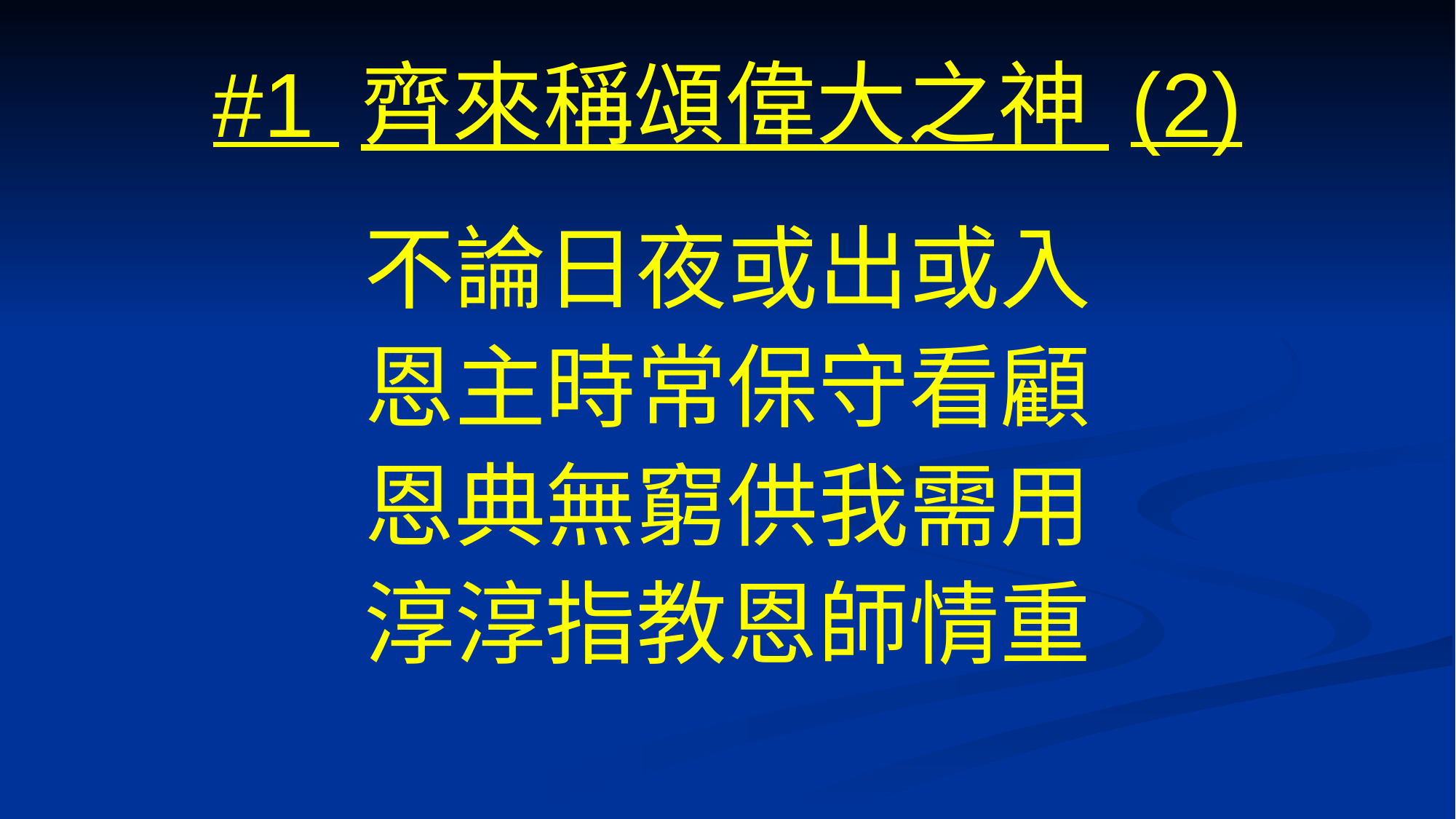

# #1 齊來稱頌偉大之神 (2)
不論日夜或出或入
恩主時常保守看顧
恩典無窮供我需用
淳淳指教恩師情重